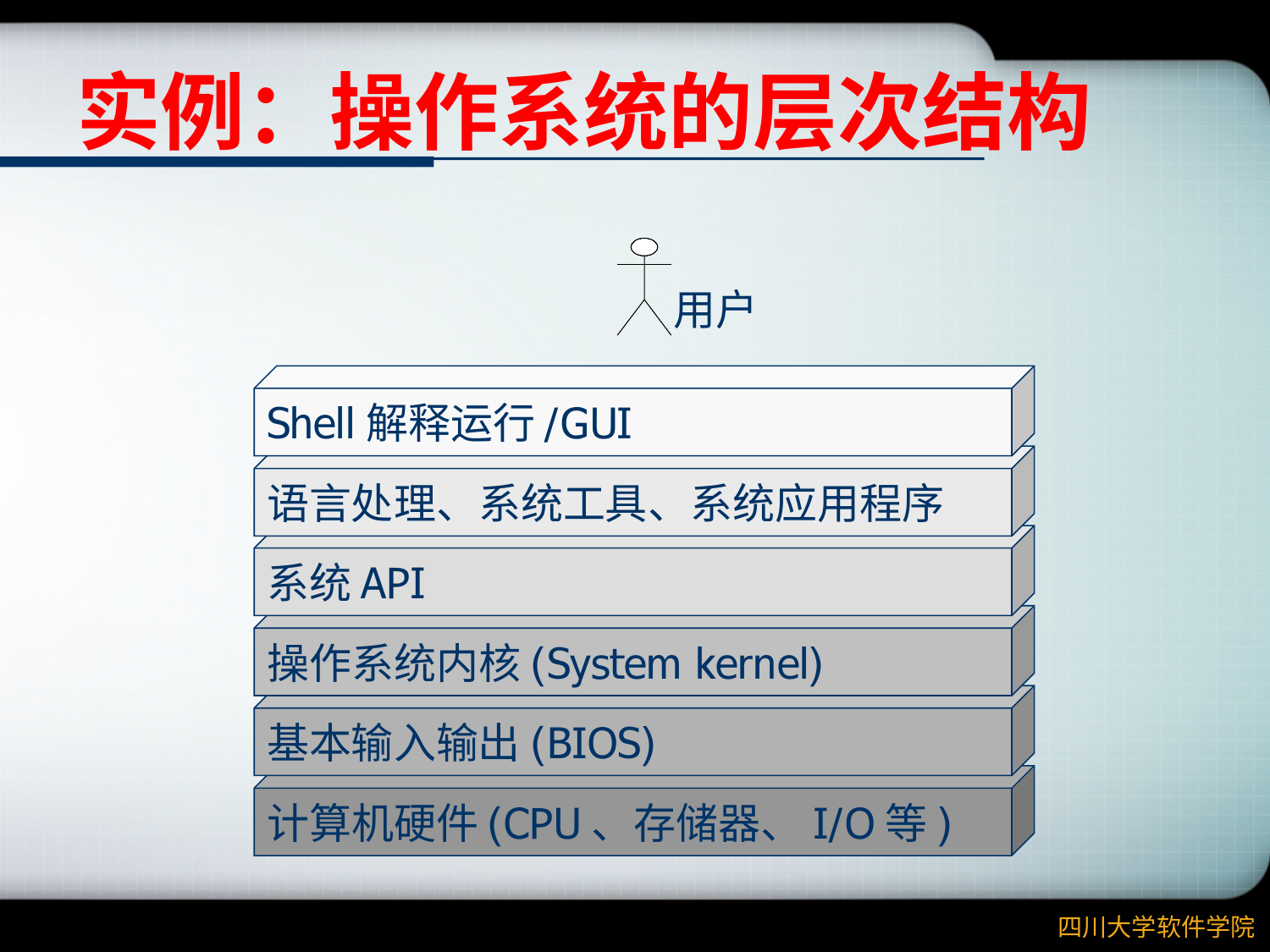

# 实例：操作系统的层次结构

用户
Shell解释运行/GUI
语言处理、系统工具、系统应用程序
系统API
操作系统内核(System kernel)
基本输入输出(BIOS)
计算机硬件(CPU、存储器、I/O等)